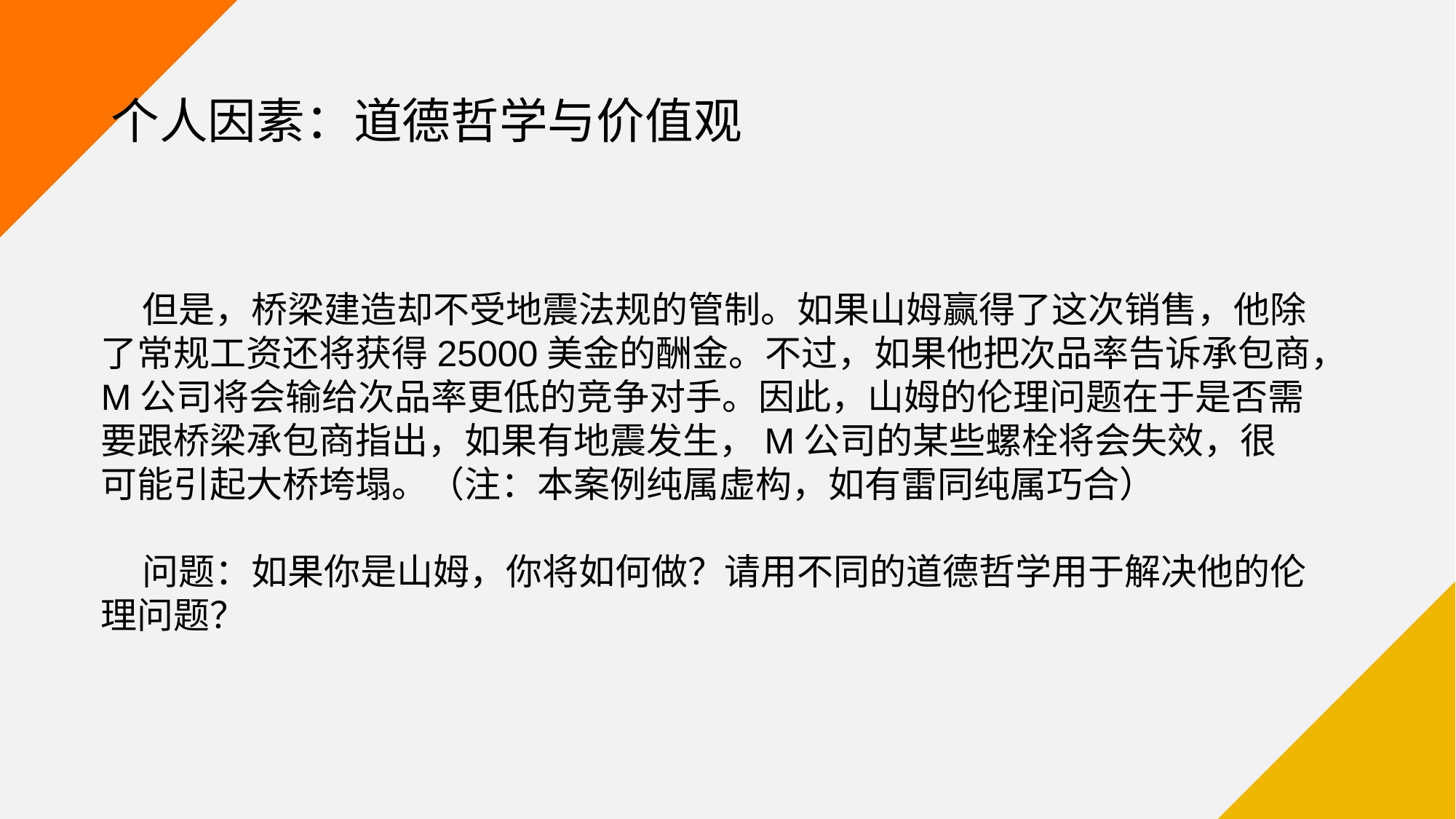

# 个人因素：道德哲学与价值观
    但是，桥梁建造却不受地震法规的管制。如果山姆赢得了这次销售，他除了常规工资还将获得25000美金的酬金。不过，如果他把次品率告诉承包商，M公司将会输给次品率更低的竞争对手。因此，山姆的伦理问题在于是否需要跟桥梁承包商指出，如果有地震发生，M公司的某些螺栓将会失效，很可能引起大桥垮塌。（注：本案例纯属虚构，如有雷同纯属巧合）

    问题：如果你是山姆，你将如何做？请用不同的道德哲学用于解决他的伦理问题？